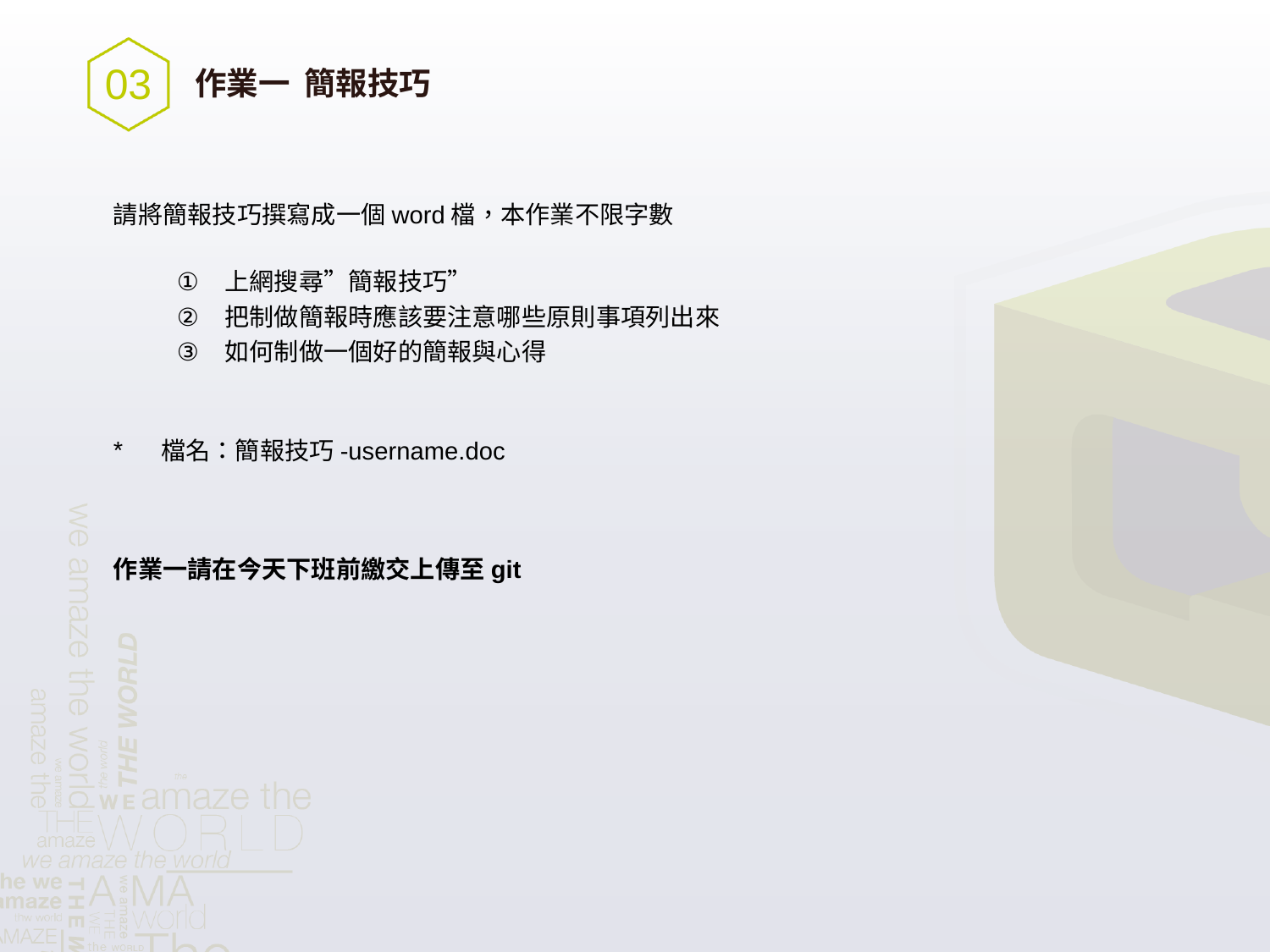

03
作業一  簡報技巧
請將簡報技巧撰寫成一個word檔，本作業不限字數

上網搜尋”簡報技巧”
把制做簡報時應該要注意哪些原則事項列出來
如何制做一個好的簡報與心得

檔名：簡報技巧-username.doc

作業一請在今天下班前繳交上傳至git